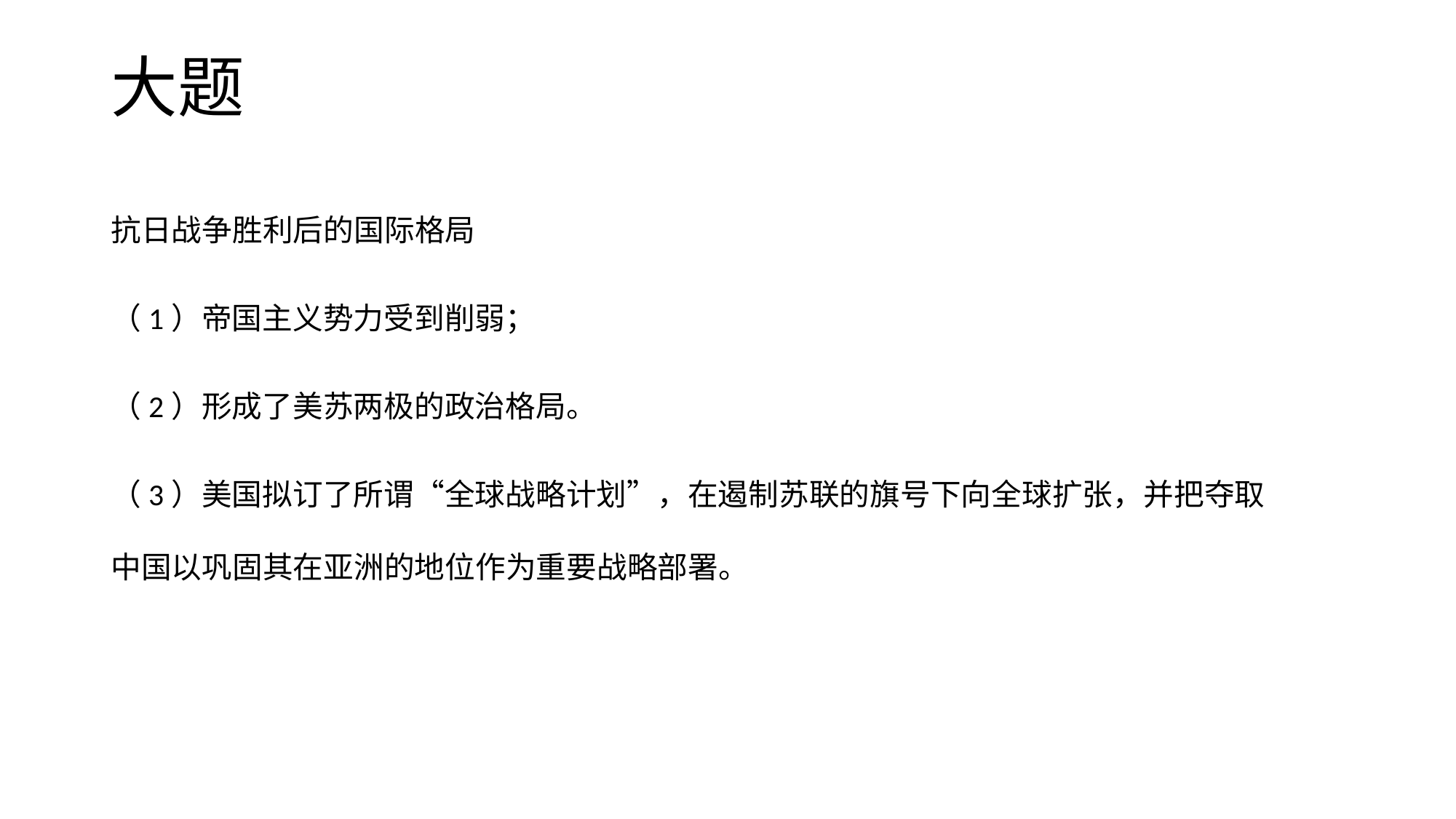

# 大题
抗日战争胜利后的国际格局
（1）帝国主义势力受到削弱；
（2）形成了美苏两极的政治格局。
（3）美国拟订了所谓“全球战略计划”，在遏制苏联的旗号下向全球扩张，并把夺取中国以巩固其在亚洲的地位作为重要战略部署。